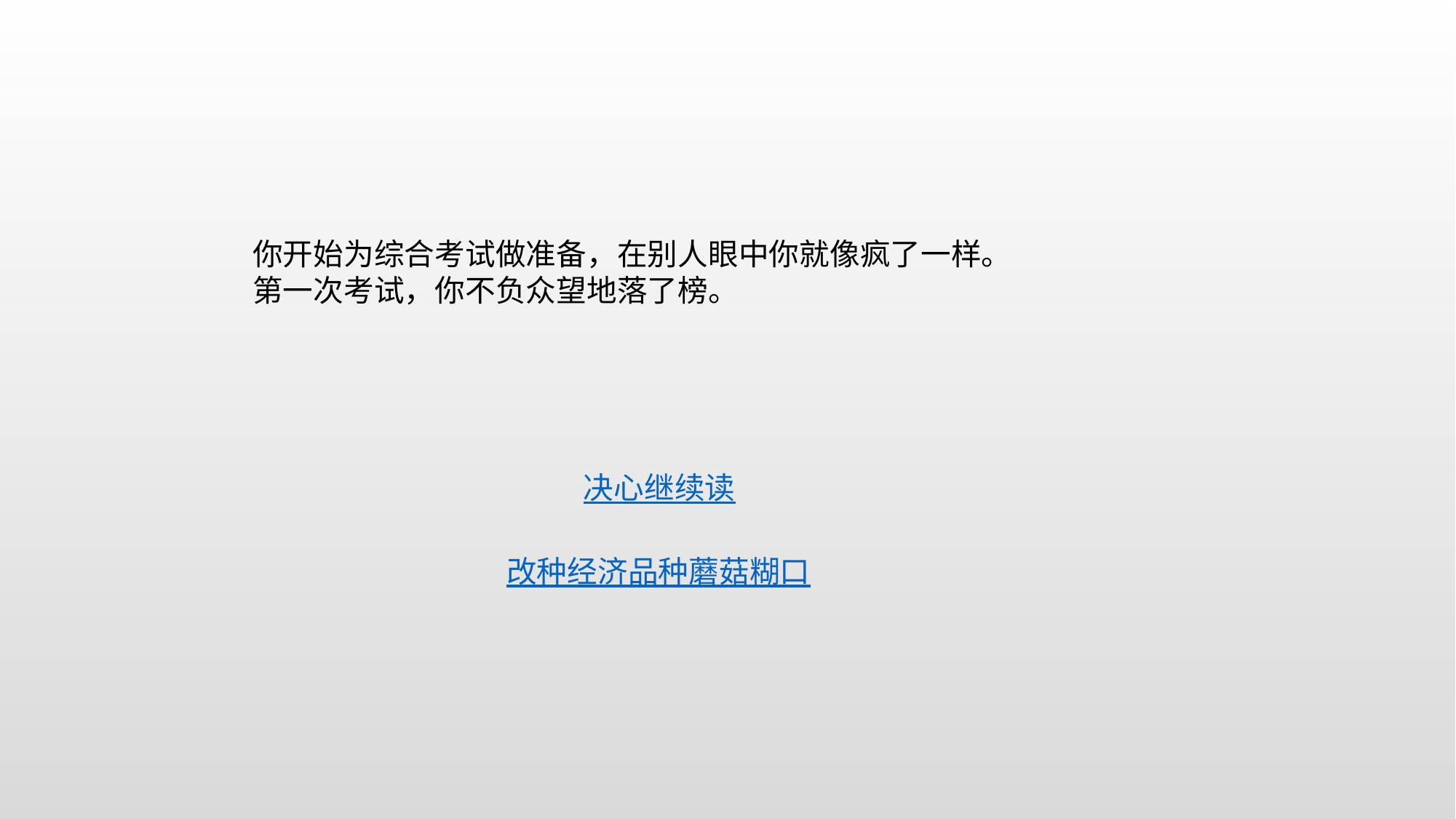

你开始为综合考试做准备，在别人眼中你就像疯了一样。
第一次考试，你不负众望地落了榜。

决心继续读
改种经济品种蘑菇糊口